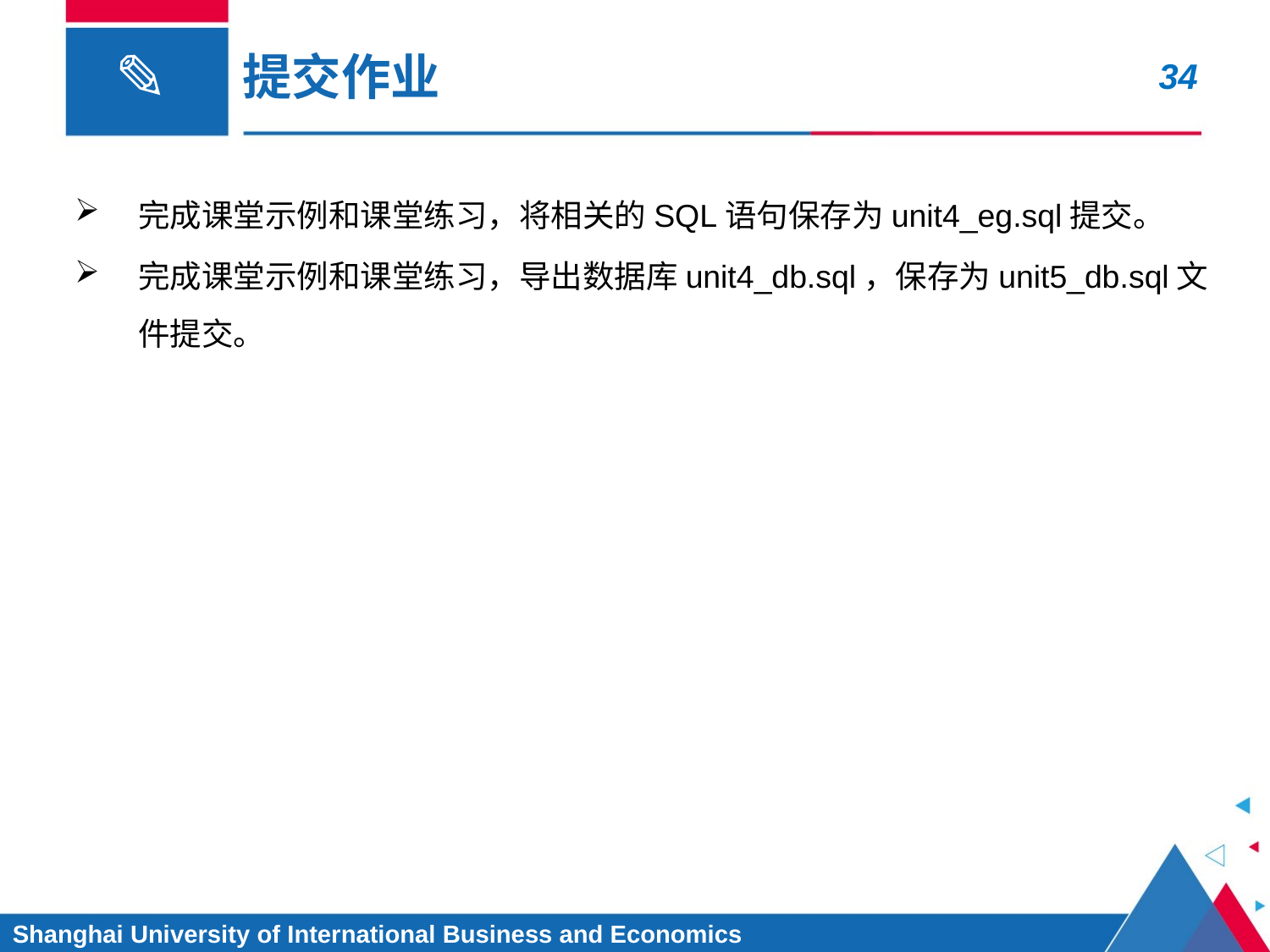

# 提交作业
完成课堂示例和课堂练习，将相关的SQL语句保存为unit4_eg.sql提交。
完成课堂示例和课堂练习，导出数据库unit4_db.sql，保存为unit5_db.sql文件提交。